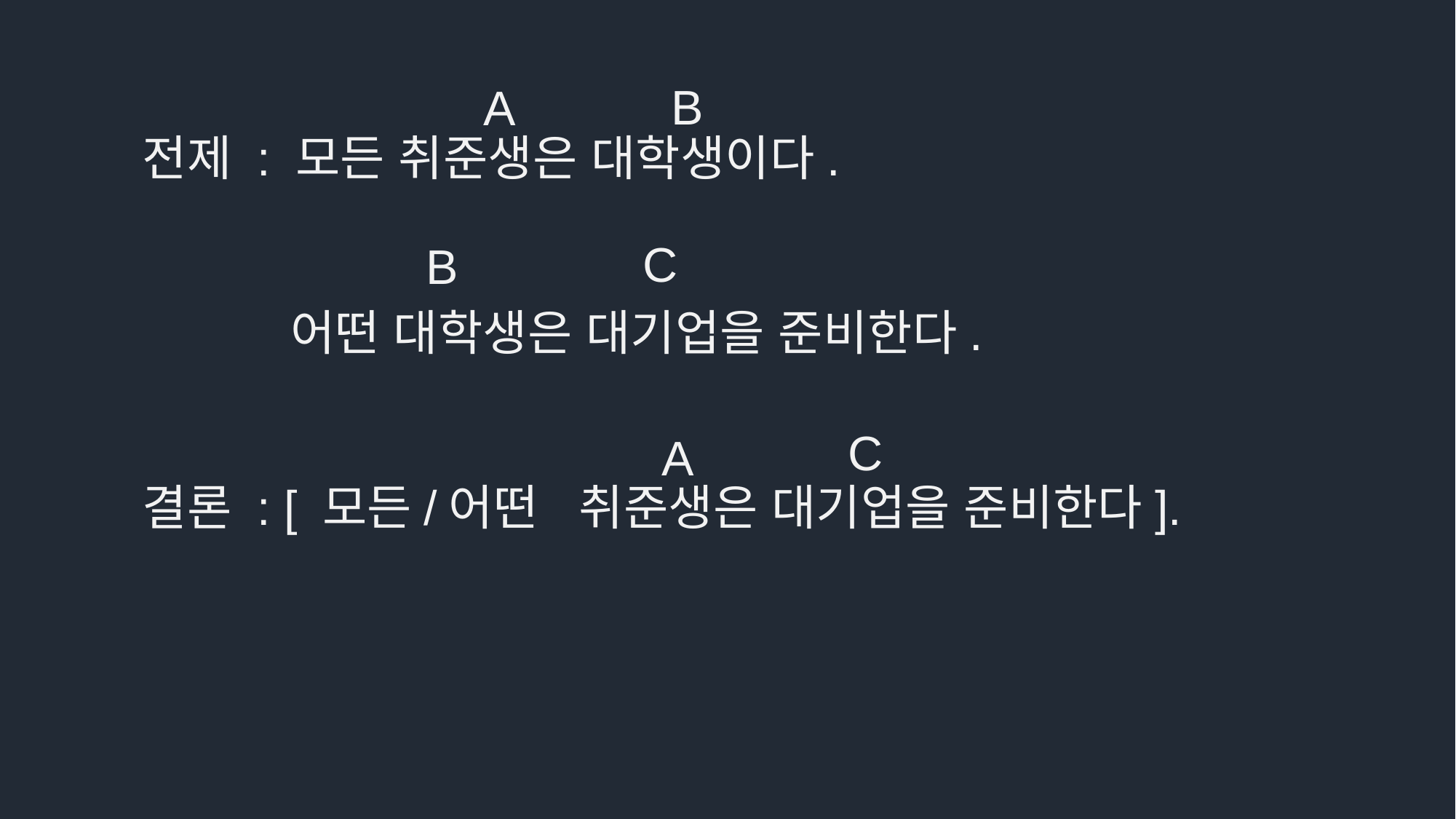

B
A
전제 : 모든 취준생은 대학생이다.

	  어떤 대학생은 대기업을 준비한다.

결론 : [ 모든/어떤   취준생은 대기업을 준비한다].

C
B
C
A